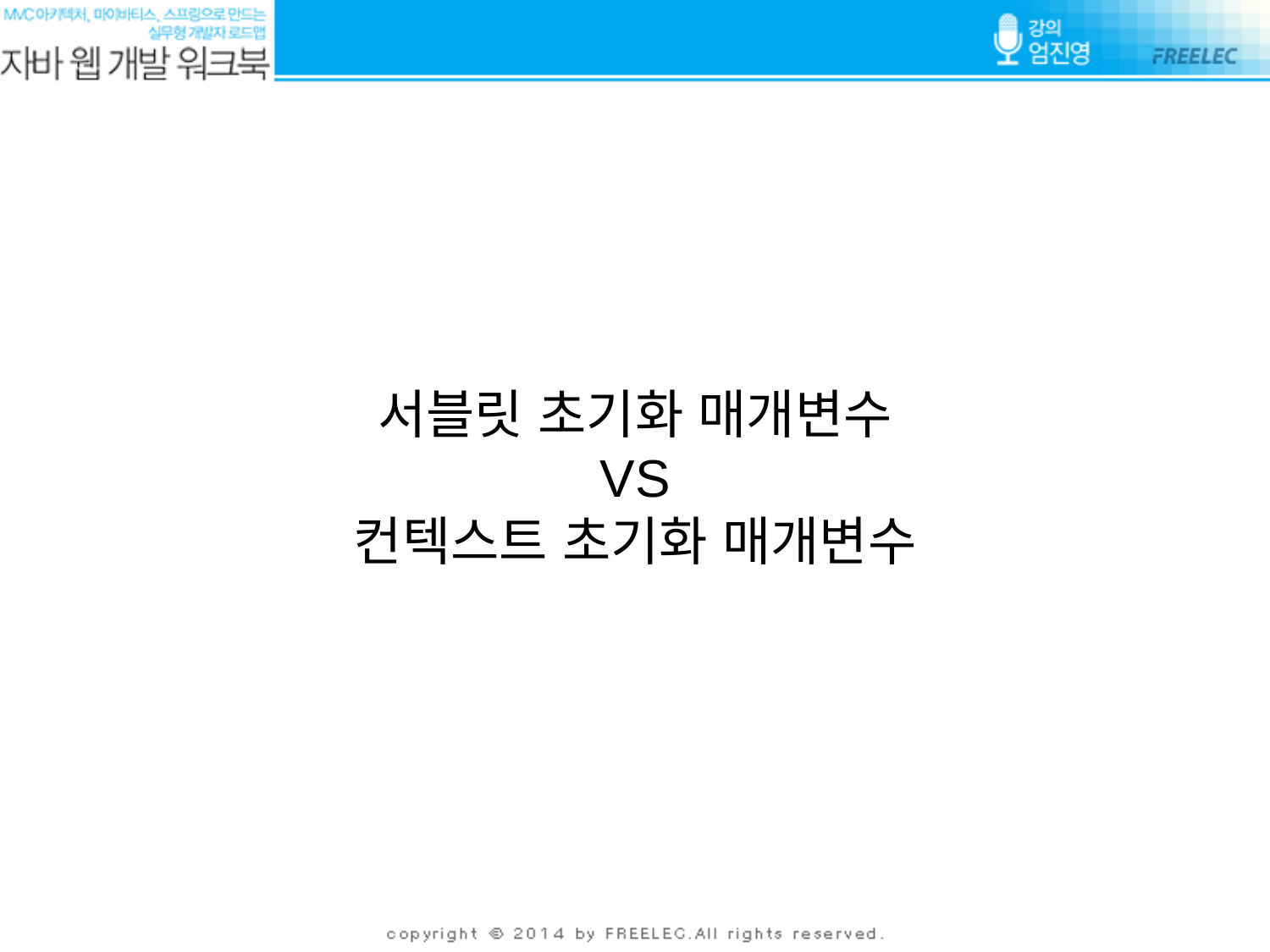

# 서블릿 초기화 매개변수 VS 컨텍스트 초기화 매개변수